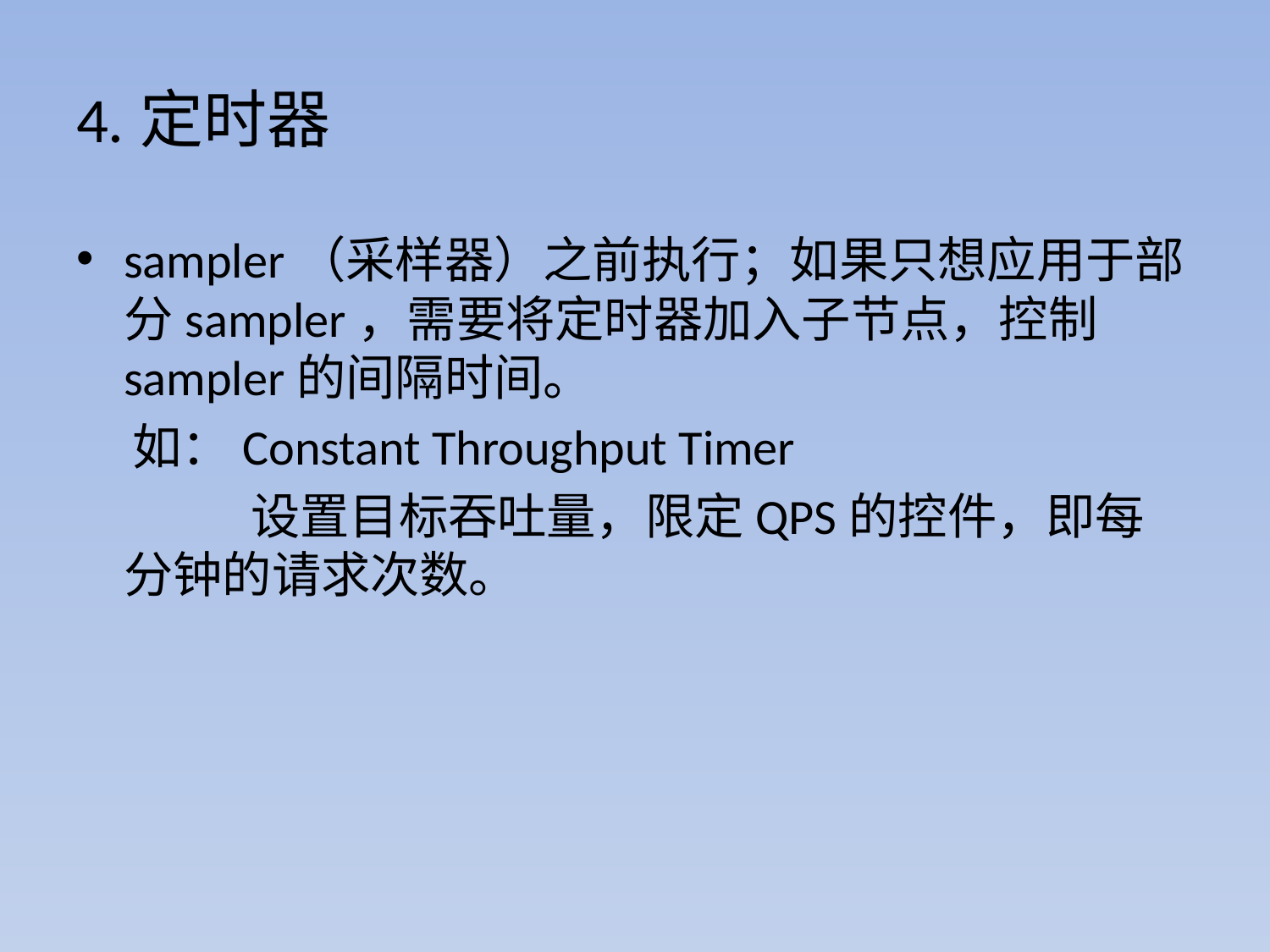

# 4.定时器
sampler（采样器）之前执行；如果只想应用于部分sampler，需要将定时器加入子节点，控制sampler的间隔时间。
    如：Constant Throughput Timer
      	设置目标吞吐量，限定QPS的控件，即每分钟的请求次数。